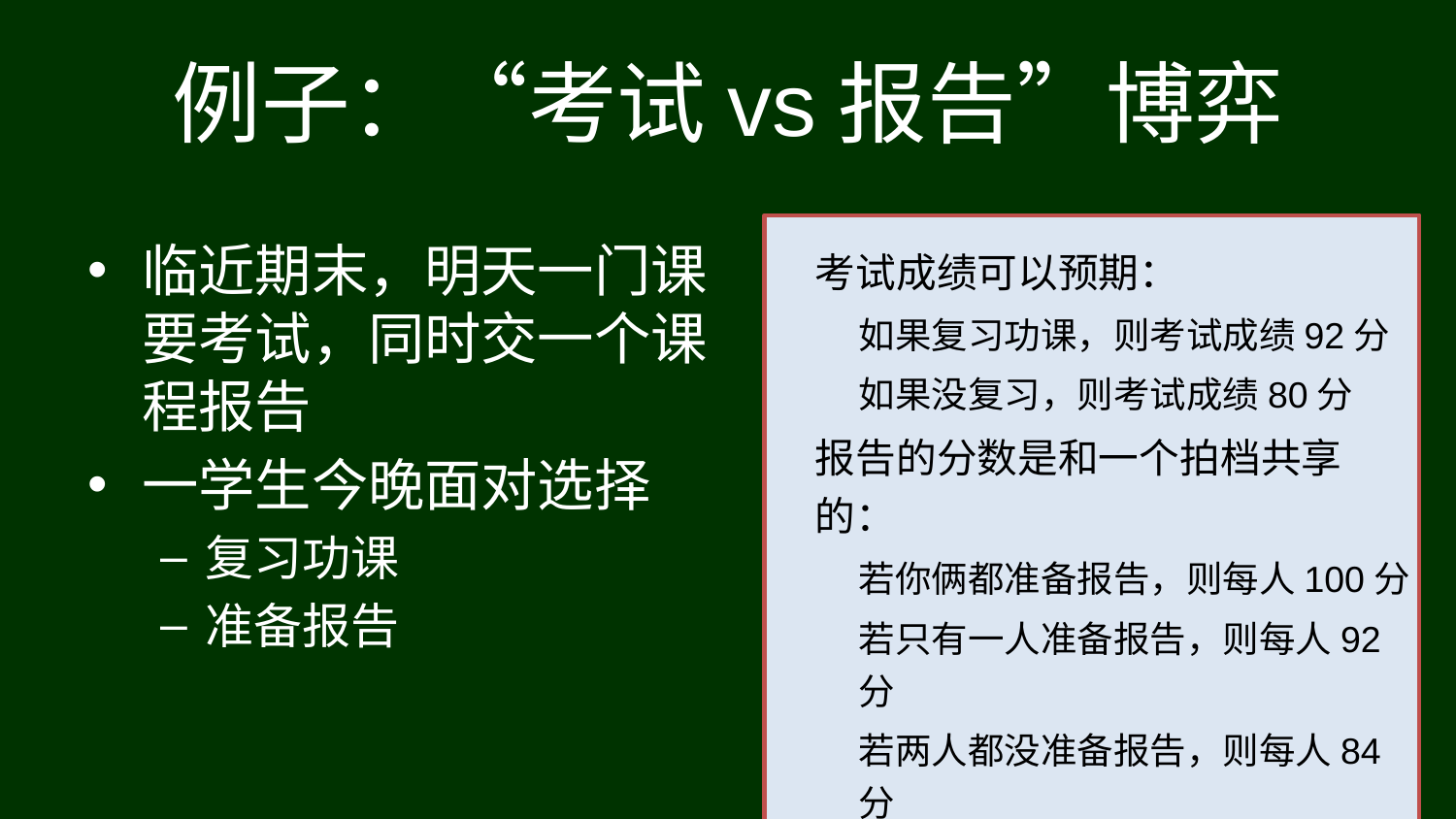

# 例子：“考试vs报告”博弈
考试成绩可以预期：
如果复习功课，则考试成绩92分
如果没复习，则考试成绩80分
报告的分数是和一个拍档共享的：
若你俩都准备报告，则每人100分
若只有一人准备报告，则每人92分
若两人都没准备报告，则每人84分
临近期末，明天一门课要考试，同时交一个课程报告
一学生今晚面对选择
复习功课
准备报告